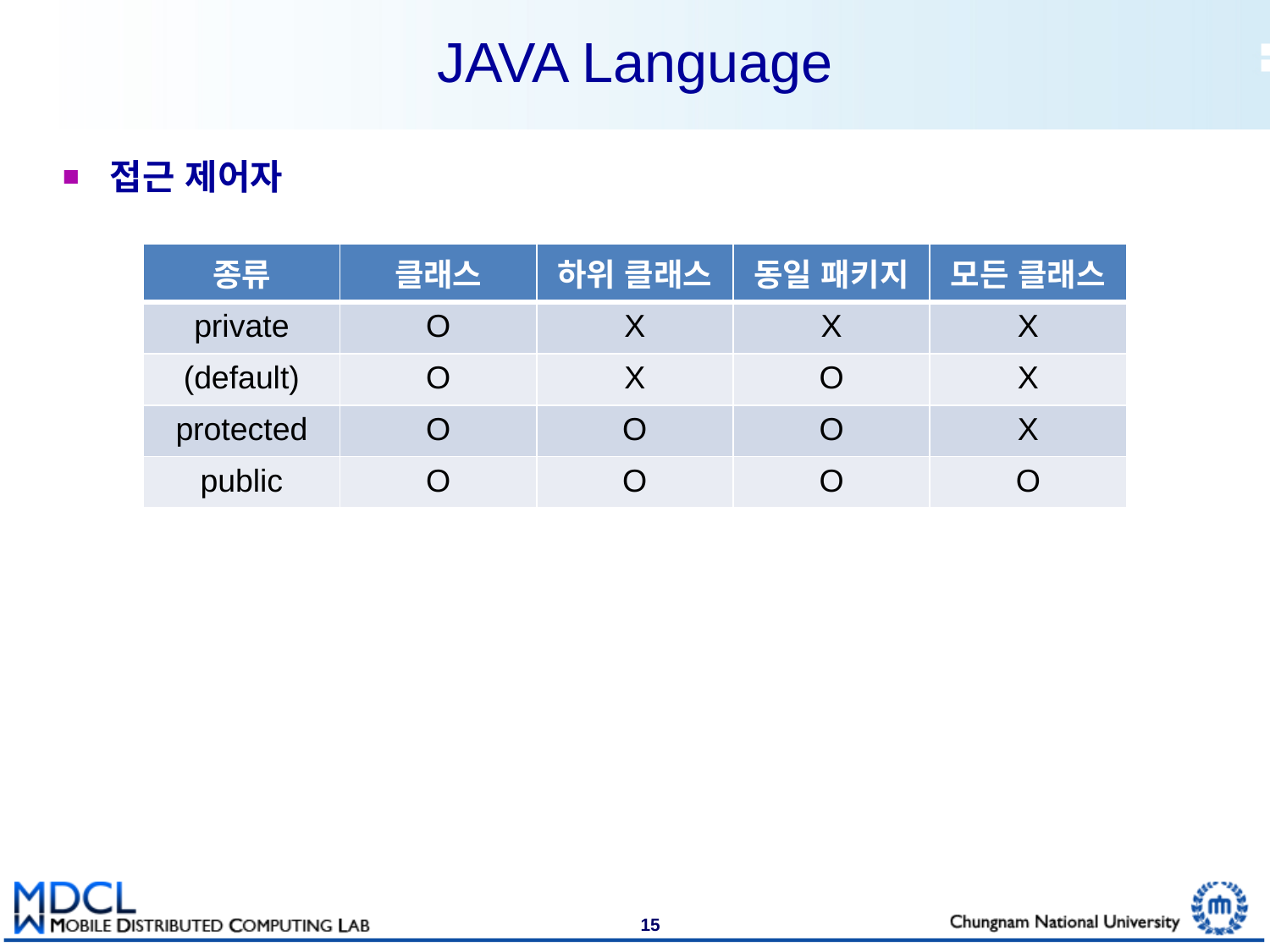

# JAVA Language
접근 제어자
| 종류 | 클래스 | 하위 클래스 | 동일 패키지 | 모든 클래스 |
| --- | --- | --- | --- | --- |
| private | O | X | X | X |
| (default) | O | X | O | X |
| protected | O | O | O | X |
| public | O | O | O | O |